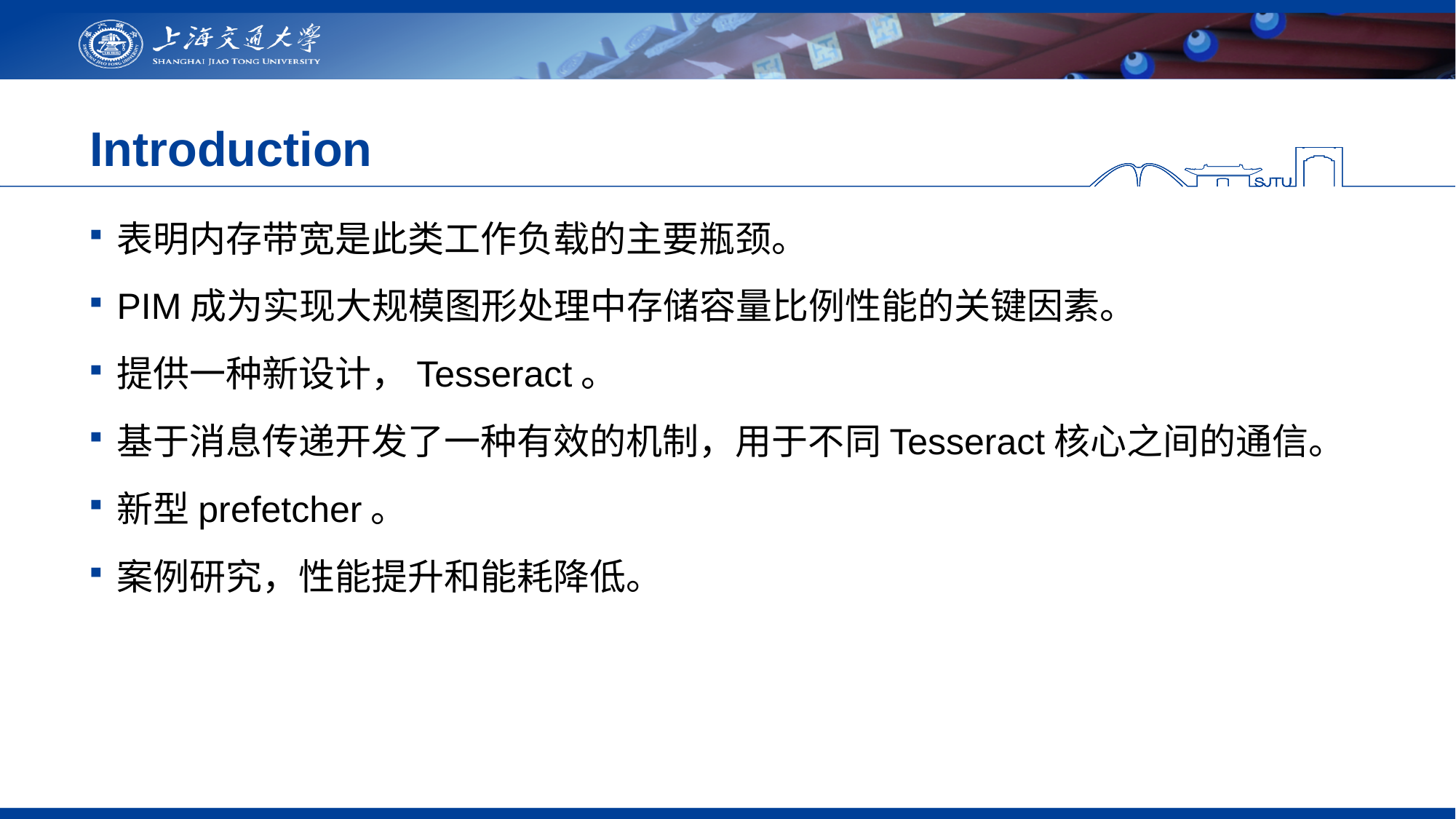

# Introduction
表明内存带宽是此类工作负载的主要瓶颈。
PIM成为实现大规模图形处理中存储容量比例性能的关键因素。
提供一种新设计，Tesseract。
基于消息传递开发了一种有效的机制，用于不同Tesseract核心之间的通信。
新型prefetcher。
案例研究，性能提升和能耗降低。